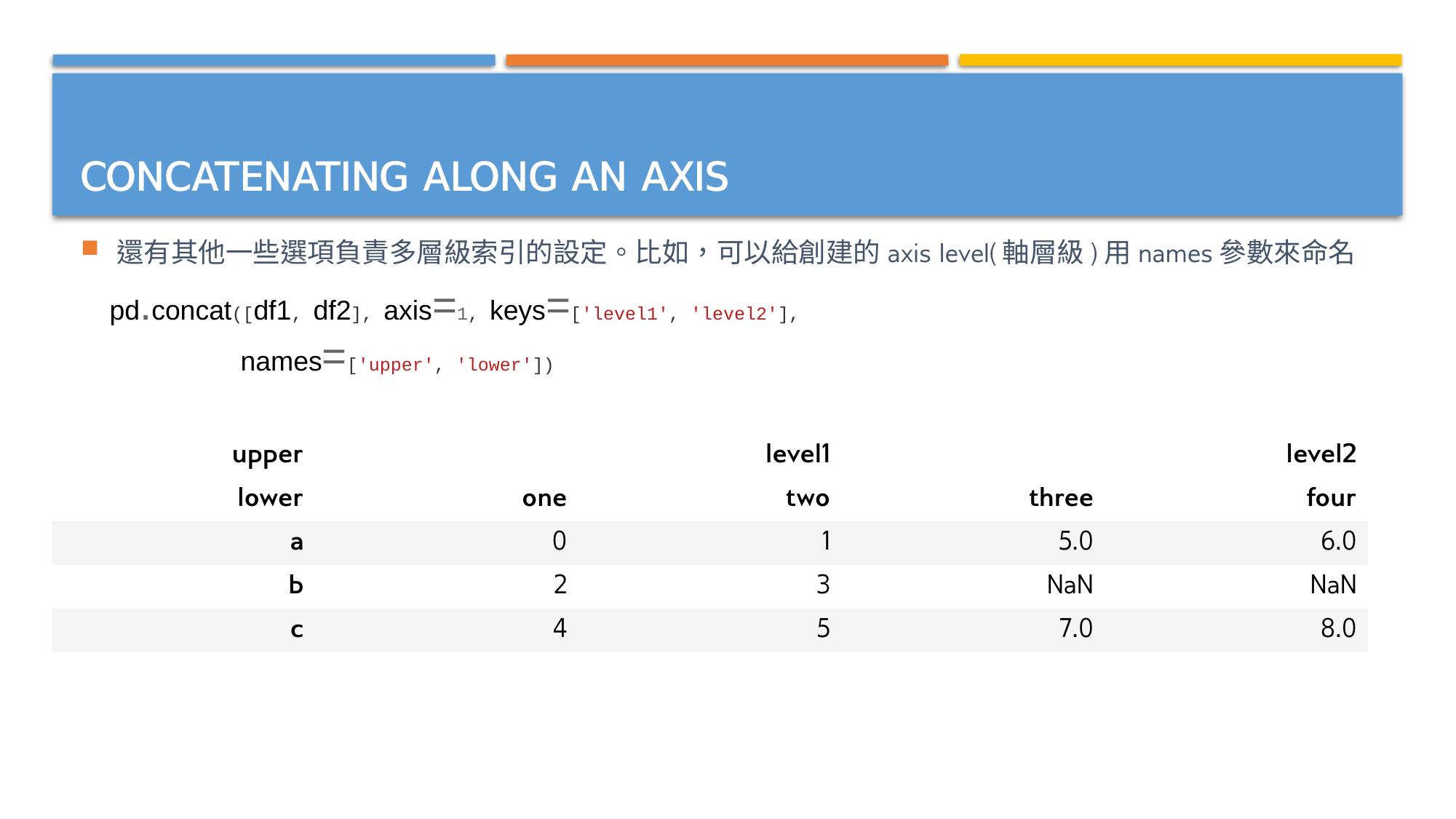

還有其他一些選項負責多層級索引的設定。比如，可以給創建的axis level(軸層級)用names參數來命名
# Concatenating Along an Axis
pd.concat([df1, df2], axis=1, keys=['level1', 'level2'],
        names=['upper', 'lower'])
| upper | level1 |  | level2 |  |
| --- | --- | --- | --- | --- |
| lower | one | two | three | four |
| a | 0 | 1 | 5.0 | 6.0 |
| b | 2 | 3 | NaN | NaN |
| c | 4 | 5 | 7.0 | 8.0 |